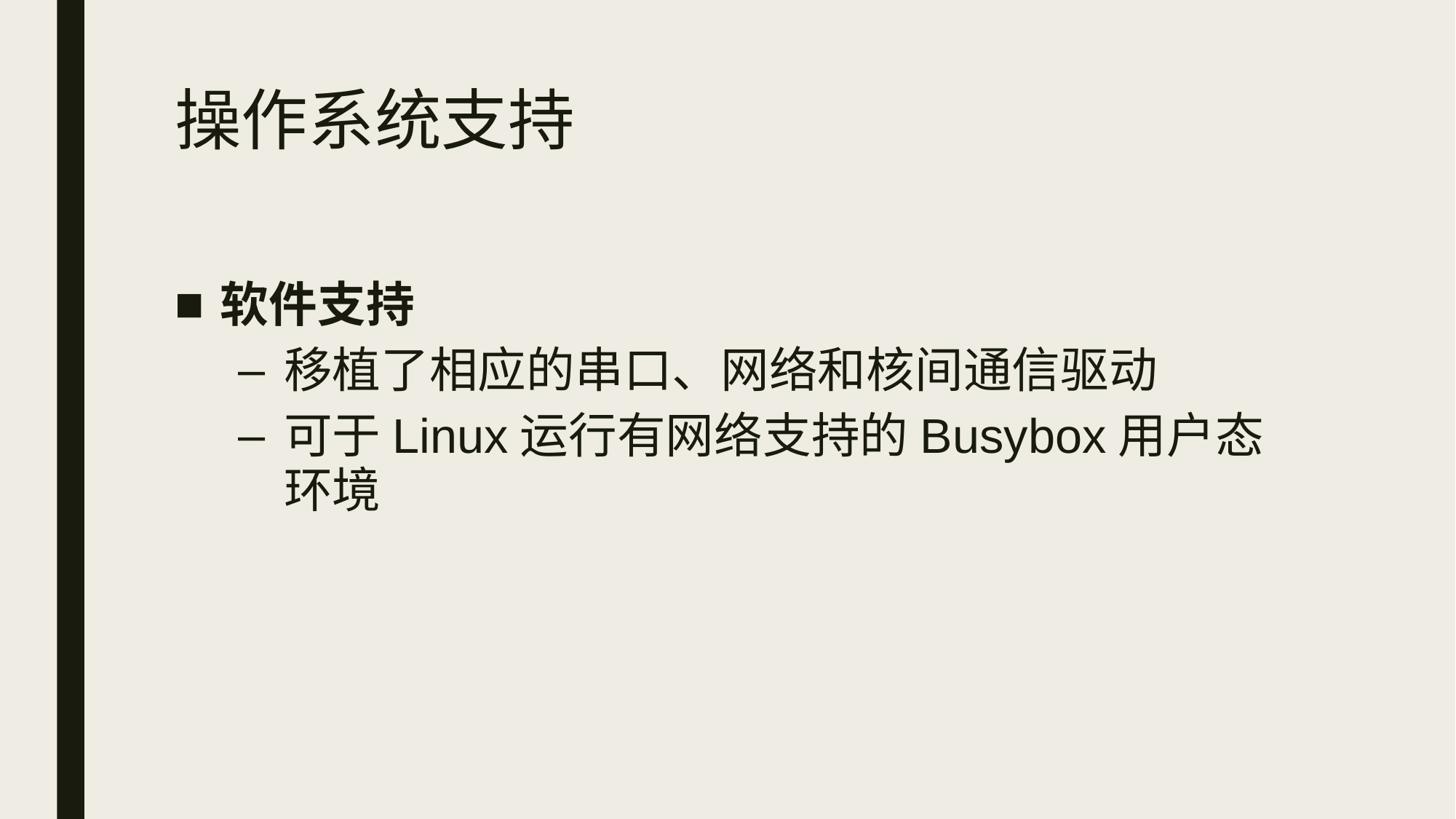

# 操作系统支持
软件支持
移植了相应的串口、网络和核间通信驱动
可于Linux运行有网络支持的Busybox用户态环境